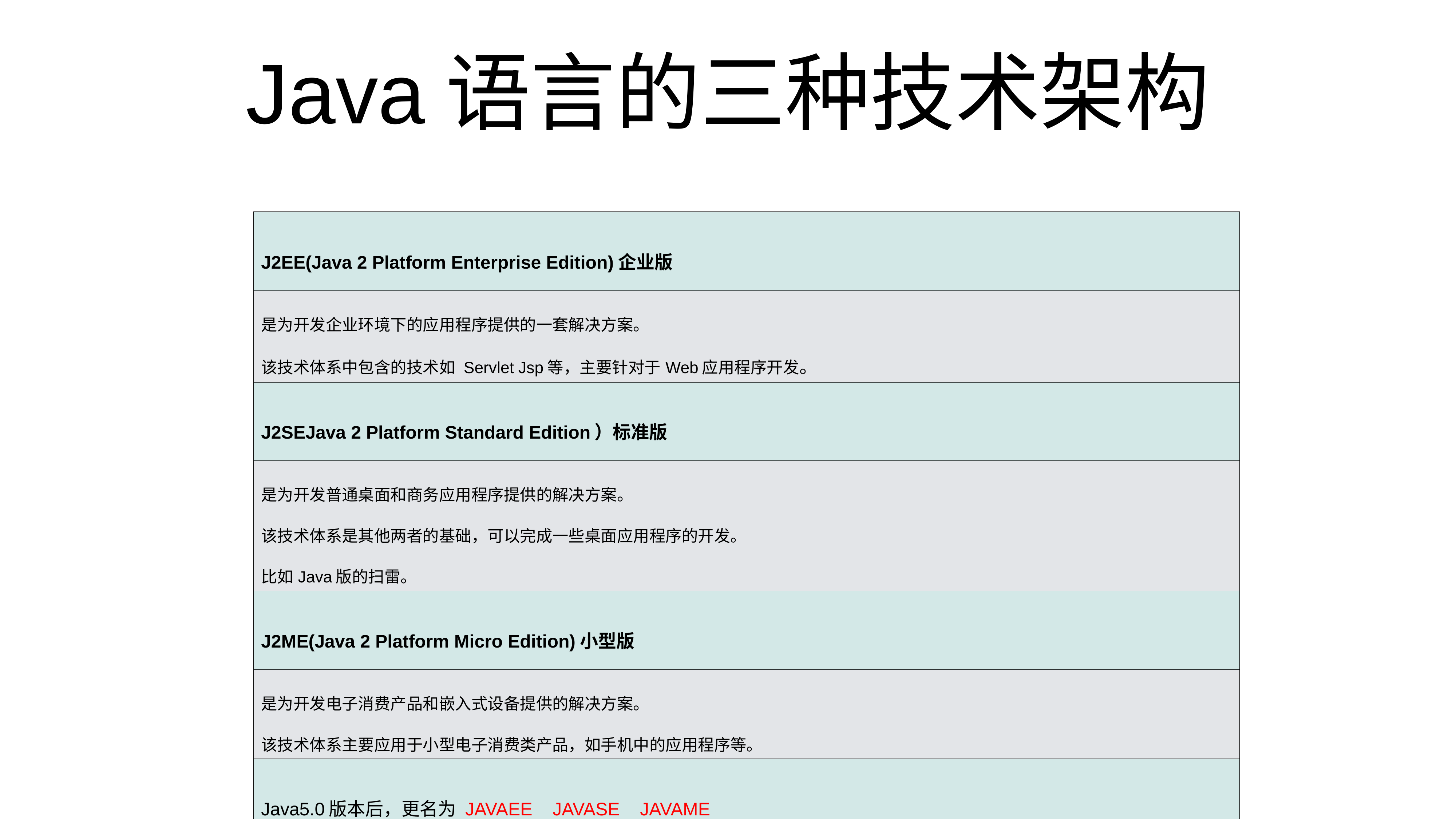

# Java语言的三种技术架构
| J2EE(Java 2 Platform Enterprise Edition)企业版 |
| --- |
| 是为开发企业环境下的应用程序提供的一套解决方案。 该技术体系中包含的技术如 Servlet Jsp等，主要针对于Web应用程序开发。 |
| J2SEJava 2 Platform Standard Edition）标准版 |
| 是为开发普通桌面和商务应用程序提供的解决方案。 该技术体系是其他两者的基础，可以完成一些桌面应用程序的开发。 比如Java版的扫雷。 |
| J2ME(Java 2 Platform Micro Edition)小型版 |
| 是为开发电子消费产品和嵌入式设备提供的解决方案。 该技术体系主要应用于小型电子消费类产品，如手机中的应用程序等。 |
| Java5.0版本后，更名为 JAVAEE    JAVASE    JAVAME |